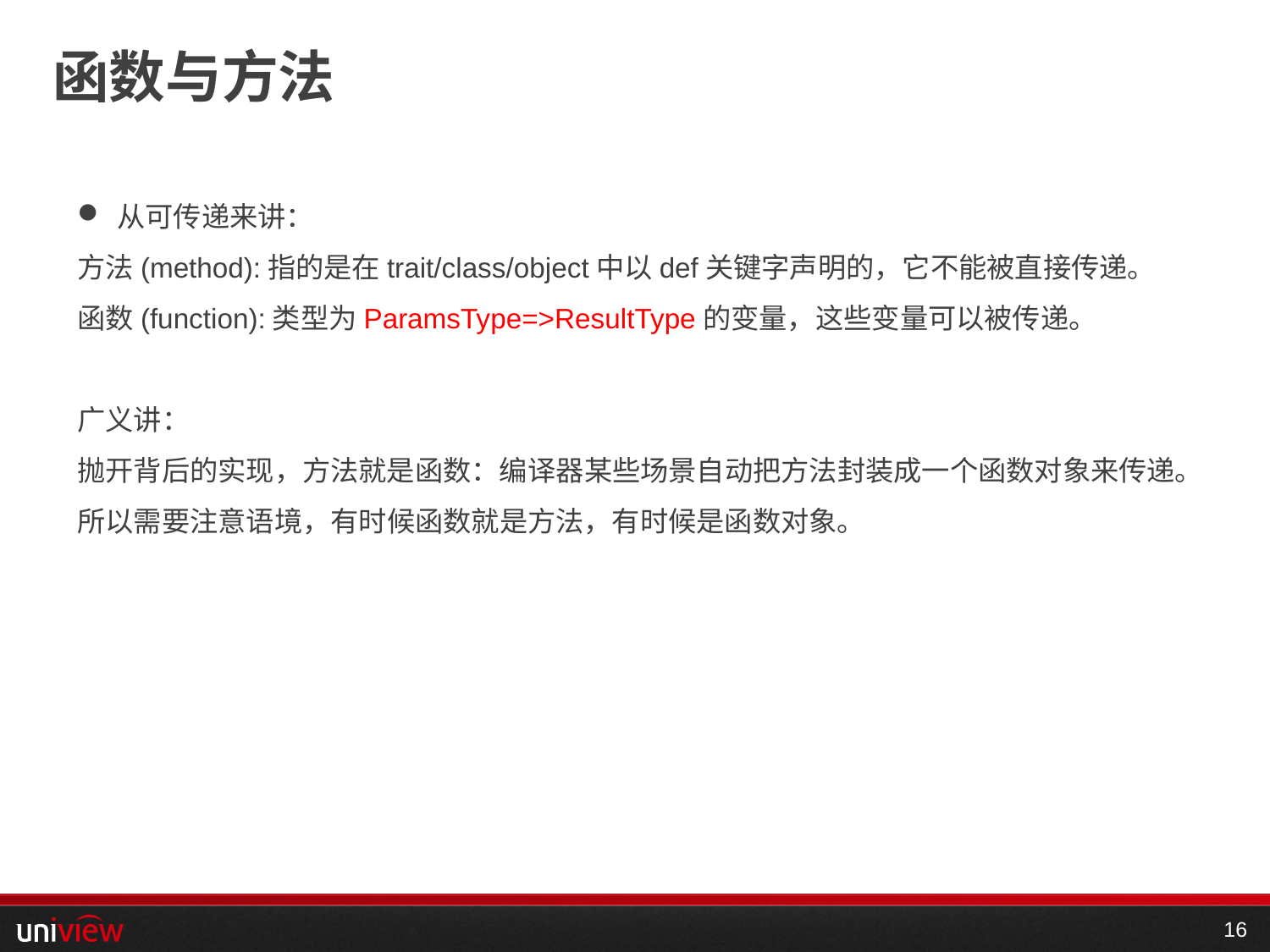

# 函数与方法
从可传递来讲：
方法(method):指的是在trait/class/object中以def关键字声明的，它不能被直接传递。
函数(function):类型为ParamsType=>ResultType的变量，这些变量可以被传递。

广义讲：
抛开背后的实现，方法就是函数：编译器某些场景自动把方法封装成一个函数对象来传递。所以需要注意语境，有时候函数就是方法，有时候是函数对象。